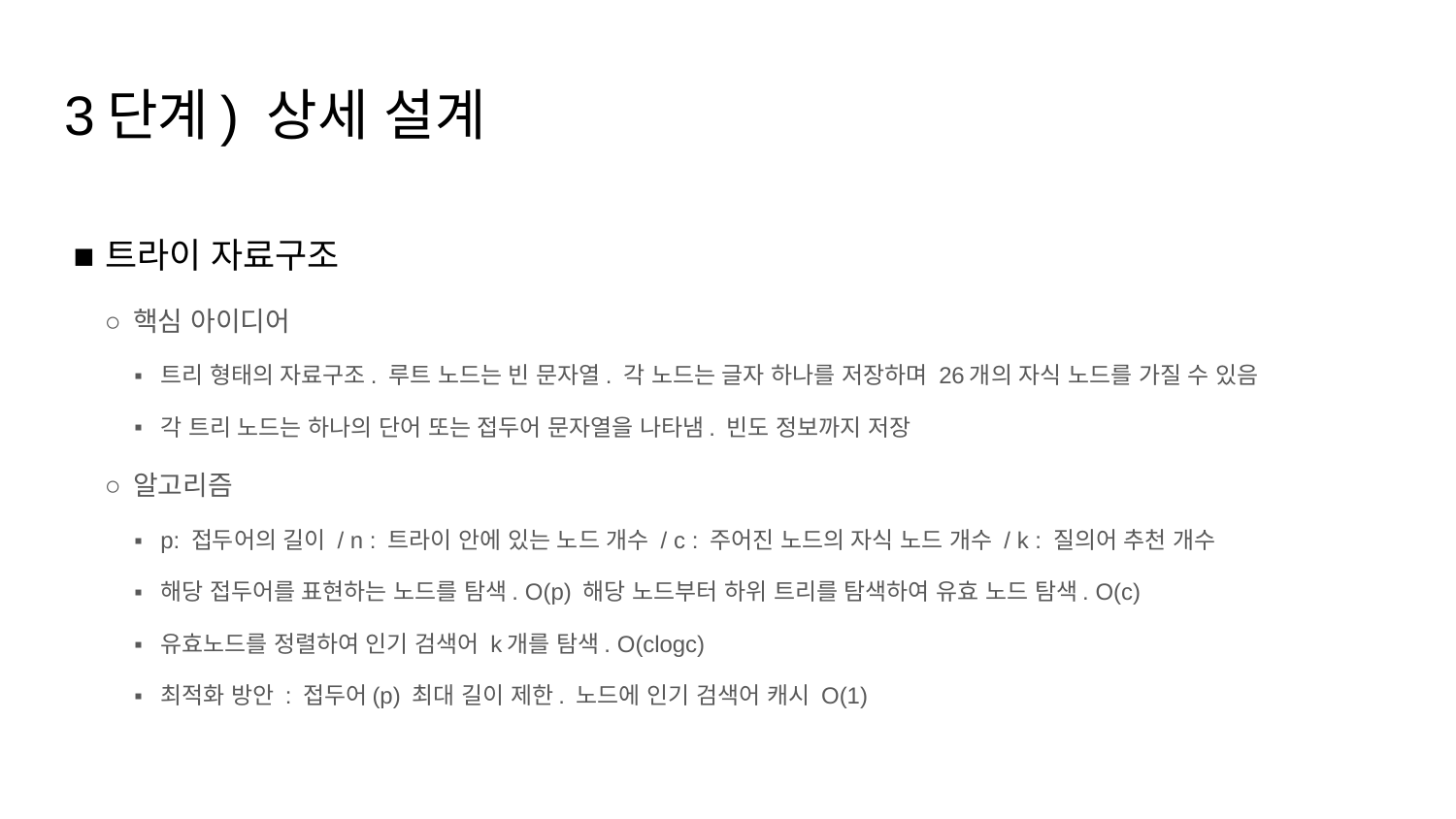

# 3단계) 상세 설계
트라이 자료구조
핵심 아이디어
트리 형태의 자료구조. 루트 노드는 빈 문자열. 각 노드는 글자 하나를 저장하며 26개의 자식 노드를 가질 수 있음
각 트리 노드는 하나의 단어 또는 접두어 문자열을 나타냄. 빈도 정보까지 저장
알고리즘
p: 접두어의 길이 / n : 트라이 안에 있는 노드 개수 / c : 주어진 노드의 자식 노드 개수 / k : 질의어 추천 개수
해당 접두어를 표현하는 노드를 탐색. O(p) 해당 노드부터 하위 트리를 탐색하여 유효 노드 탐색. O(c)
유효노드를 정렬하여 인기 검색어 k개를 탐색. O(clogc)
최적화 방안 : 접두어(p) 최대 길이 제한. 노드에 인기 검색어 캐시 O(1)